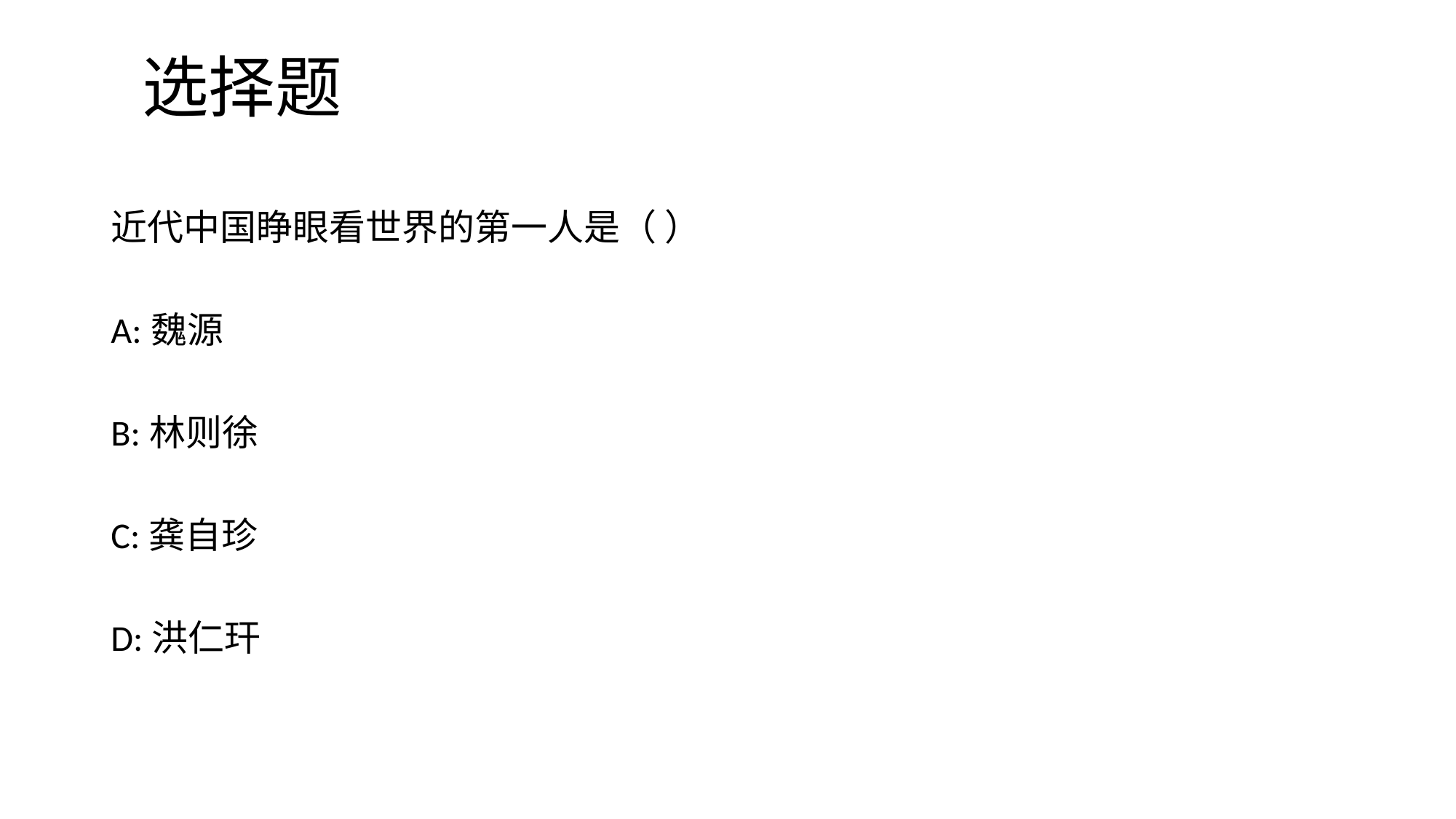

# 选择题
近代中国睁眼看世界的第一人是（ ）
A:魏源
B:林则徐
C:龚自珍
D:洪仁玕